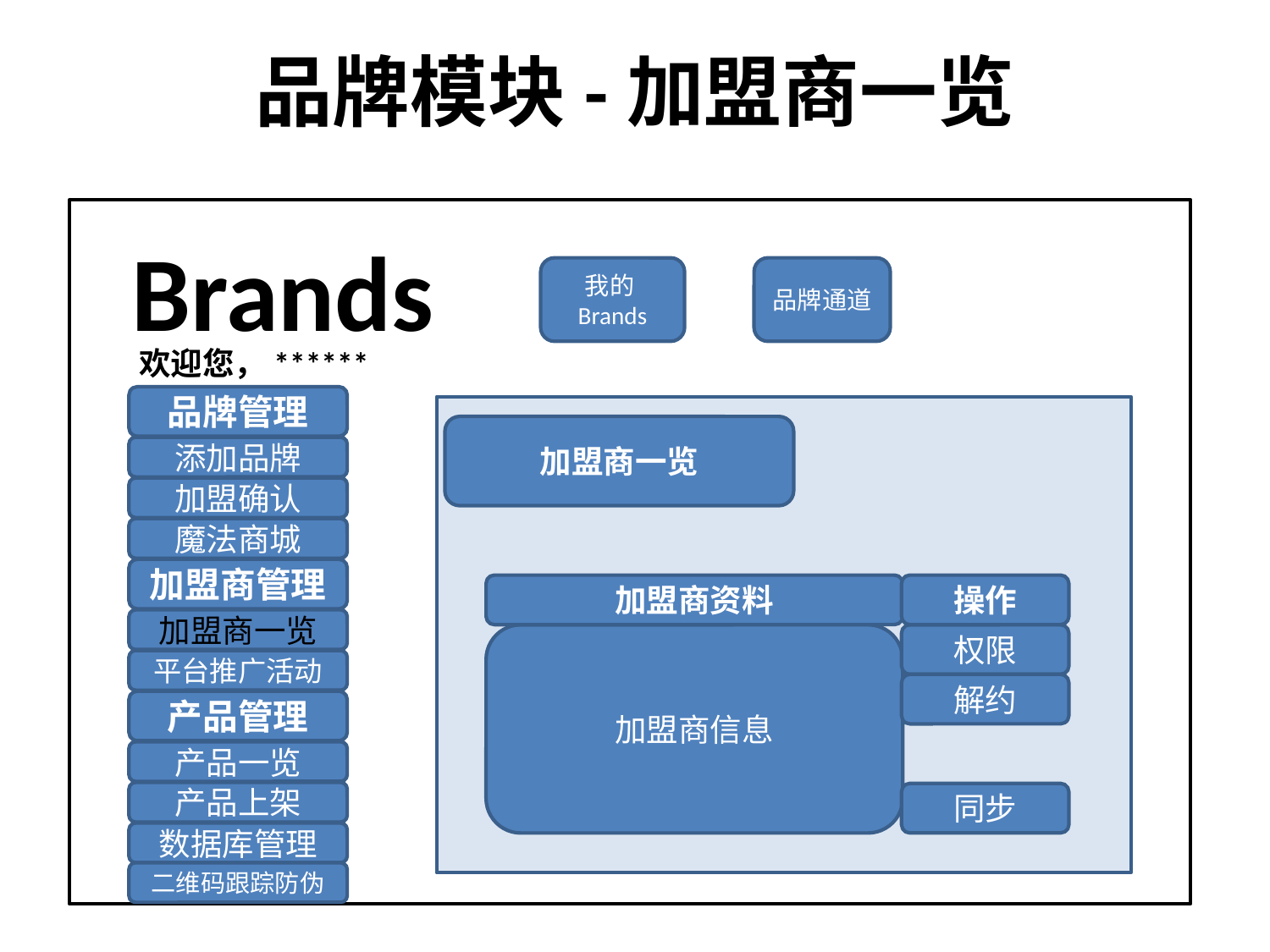

# 品牌模块-加盟商一览

Brands
我的Brands
品牌通道
欢迎您，******
品牌管理

加盟商一览
添加品牌
加盟确认
魔法商城
加盟商管理
加盟商资料
操作
加盟商一览
加盟商信息
权限
平台推广活动
解约
产品管理
产品一览
产品上架
同步
数据库管理
二维码跟踪防伪